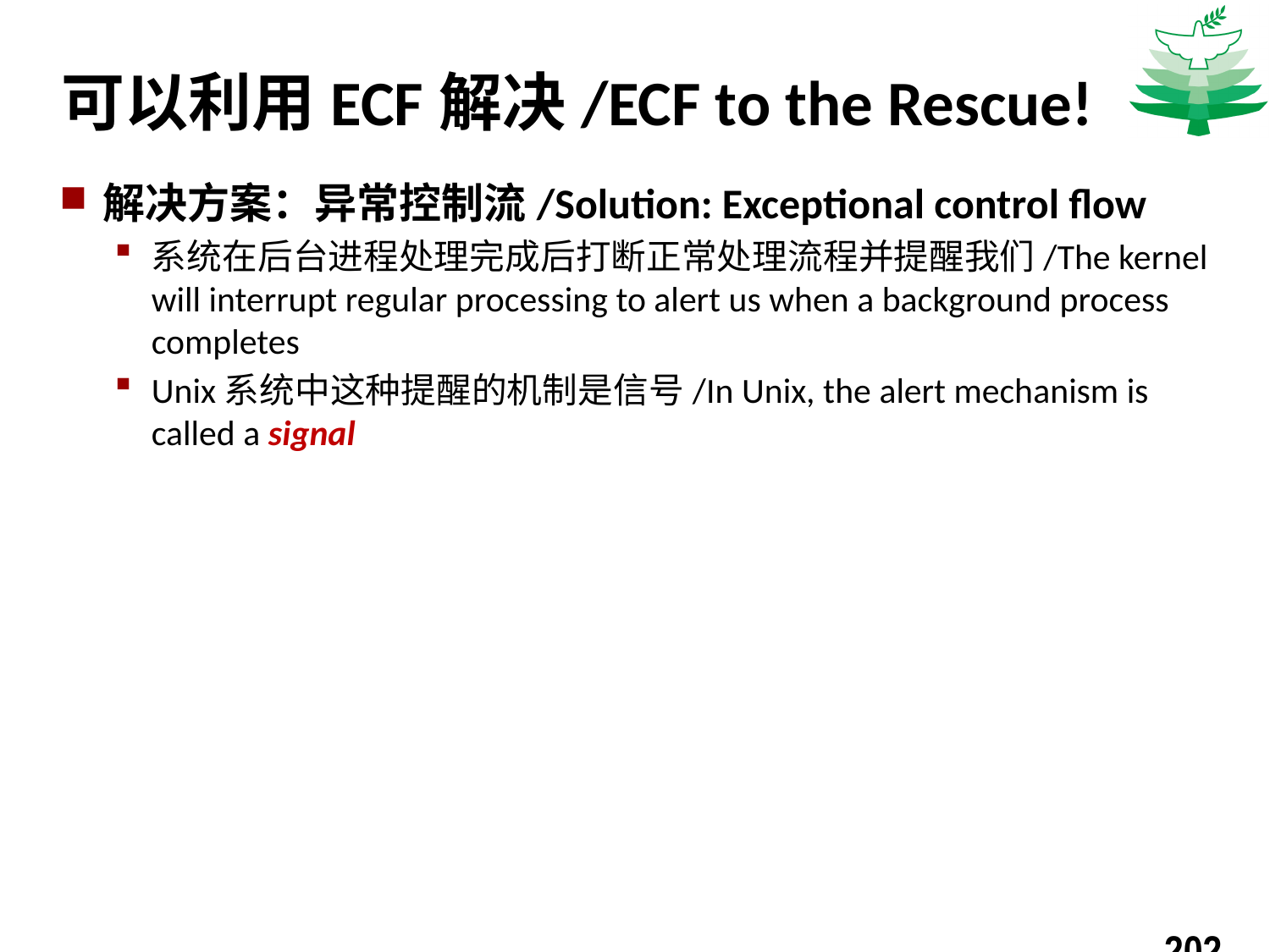

# 可以利用ECF解决/ECF to the Rescue!
解决方案：异常控制流/Solution: Exceptional control flow
系统在后台进程处理完成后打断正常处理流程并提醒我们/The kernel will interrupt regular processing to alert us when a background process completes
Unix系统中这种提醒的机制是信号/In Unix, the alert mechanism is called a signal